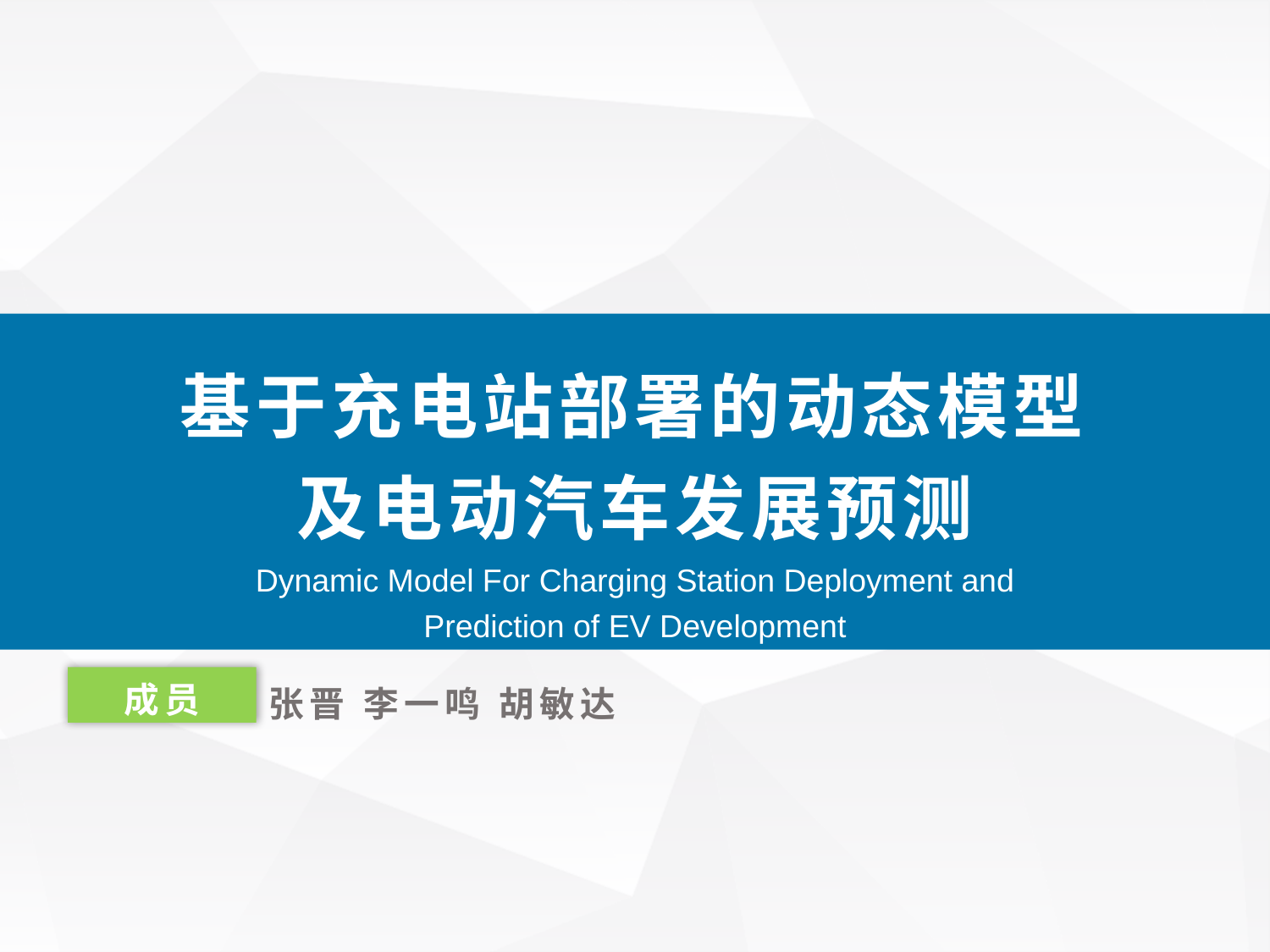

基于充电站部署的动态模型及电动汽车发展预测
我们毕业啦
其实是答辩的标题地方
Dynamic Model For Charging Station Deployment and Prediction of EV Development
张晋 李一鸣 胡敏达
成员